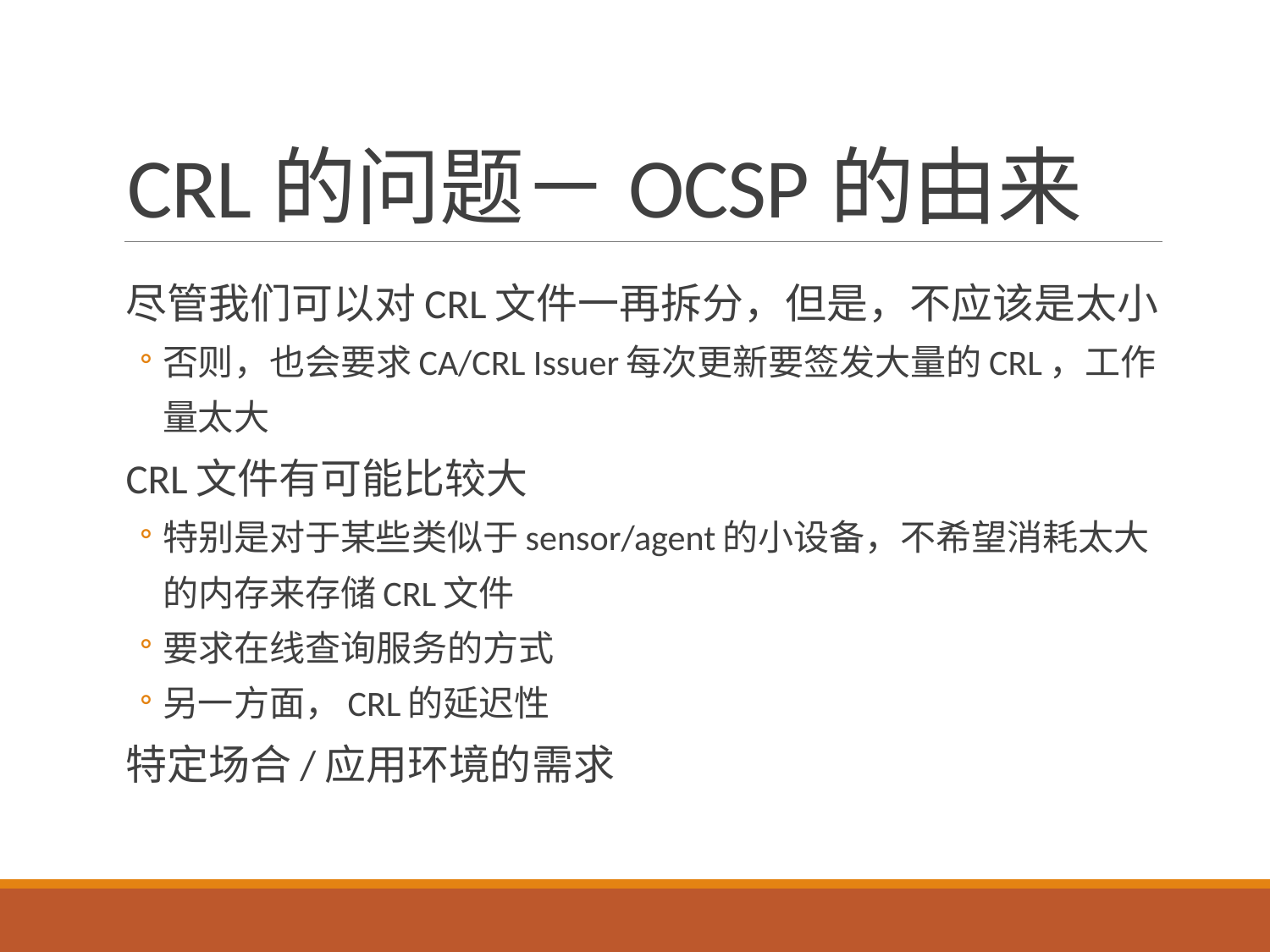

# CRL的问题－OCSP的由来
尽管我们可以对CRL文件一再拆分，但是，不应该是太小
否则，也会要求CA/CRL Issuer每次更新要签发大量的CRL，工作量太大
CRL文件有可能比较大
特别是对于某些类似于sensor/agent的小设备，不希望消耗太大的内存来存储CRL文件
要求在线查询服务的方式
另一方面，CRL的延迟性
特定场合/应用环境的需求
87